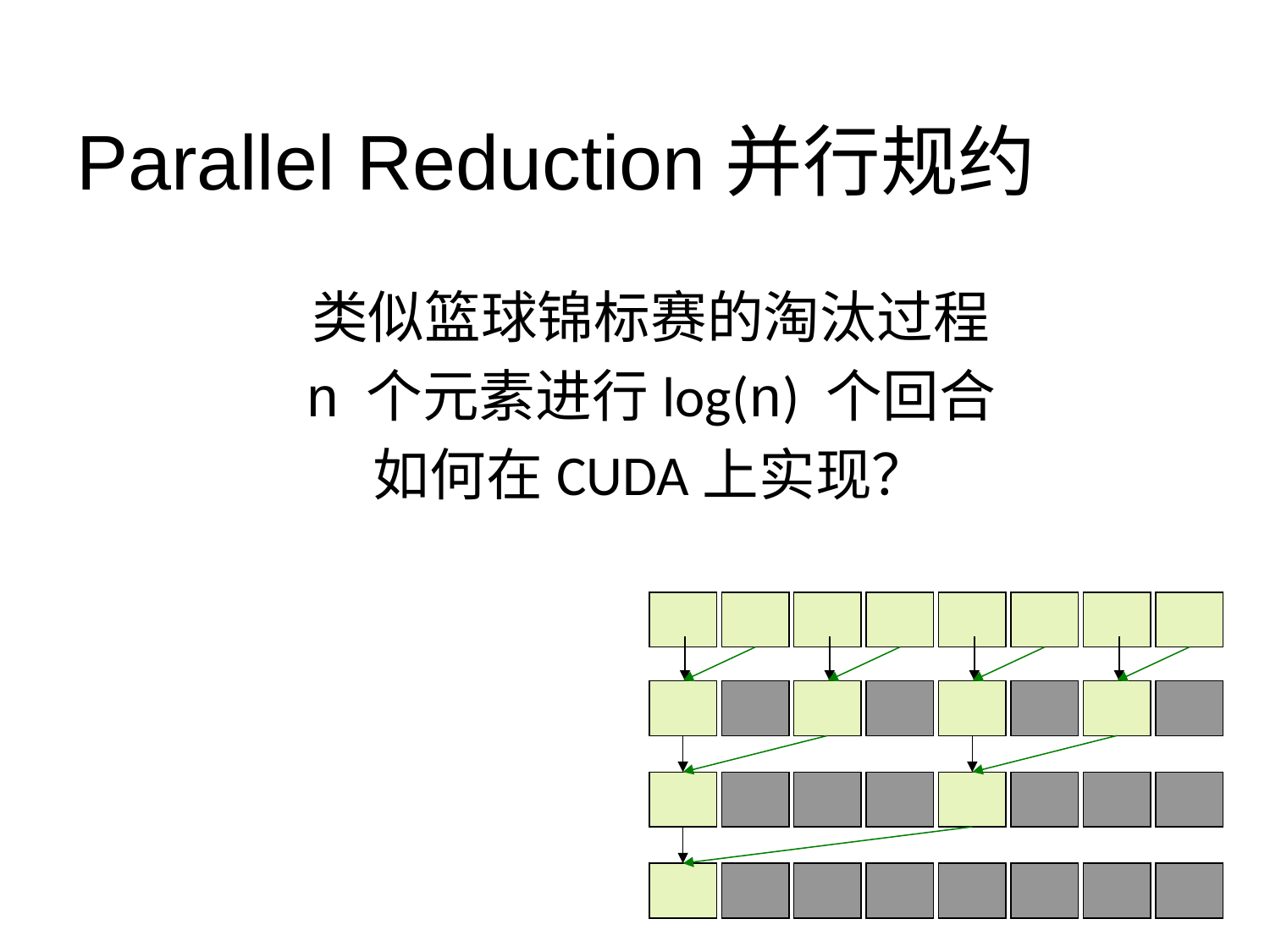

Parallel Reduction并行规约
类似篮球锦标赛的淘汰过程
n 个元素进行log(n) 个回合
如何在CUDA上实现？

9